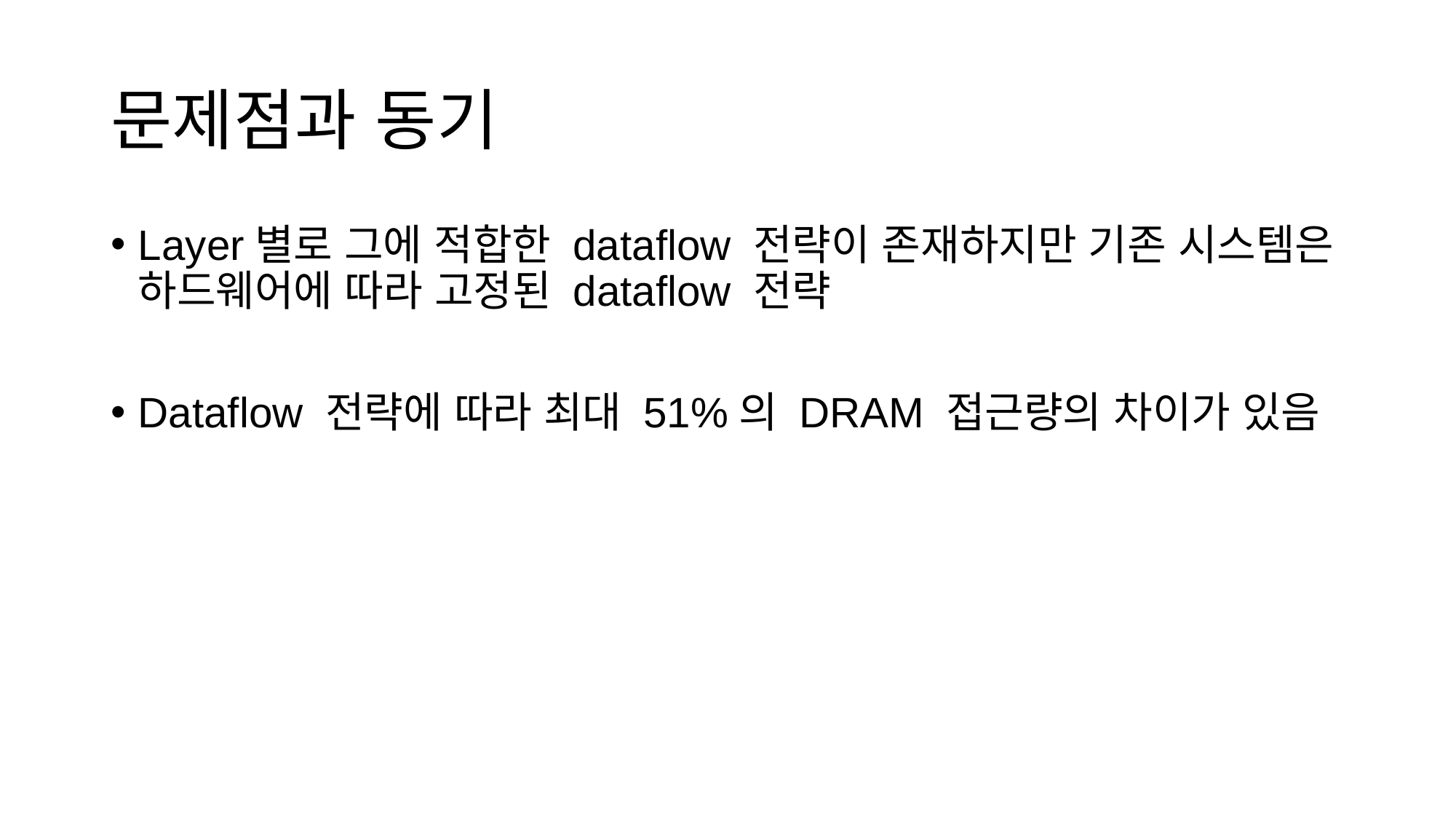

# 문제점과 동기
Layer별로 그에 적합한 dataflow 전략이 존재하지만 기존 시스템은 하드웨어에 따라 고정된 dataflow 전략

Dataflow 전략에 따라 최대 51%의 DRAM 접근량의 차이가 있음